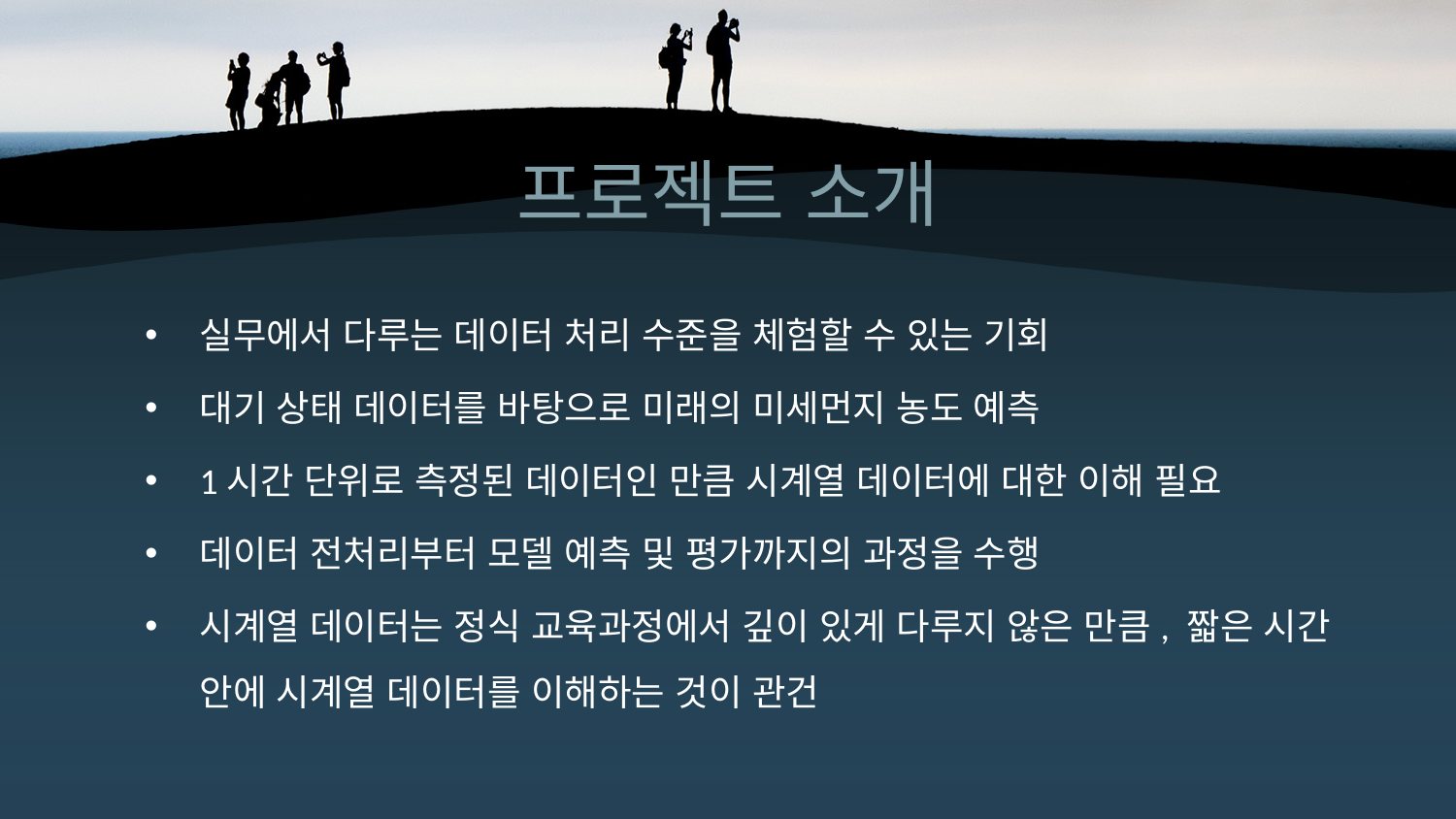

프로젝트 소개
실무에서 다루는 데이터 처리 수준을 체험할 수 있는 기회
대기 상태 데이터를 바탕으로 미래의 미세먼지 농도 예측
1시간 단위로 측정된 데이터인 만큼 시계열 데이터에 대한 이해 필요
데이터 전처리부터 모델 예측 및 평가까지의 과정을 수행
시계열 데이터는 정식 교육과정에서 깊이 있게 다루지 않은 만큼, 짧은 시간 안에 시계열 데이터를 이해하는 것이 관건